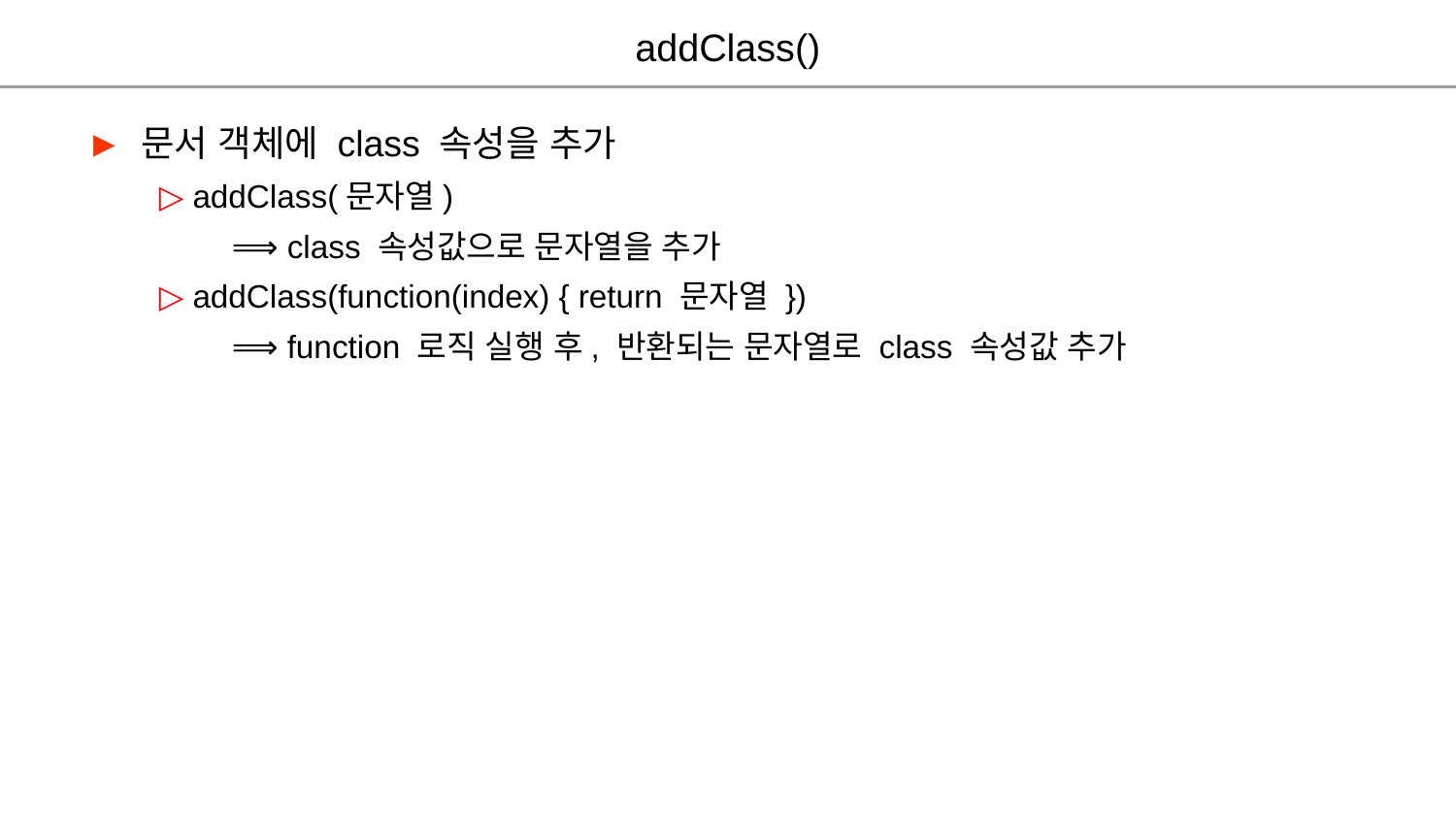

addClass()
► 문서 객체에 class 속성을 추가
▷ addClass(문자열)
⟹ class 속성값으로 문자열을 추가
▷ addClass(function(index) { return 문자열 })
⟹ function 로직 실행 후, 반환되는 문자열로 class 속성값 추가